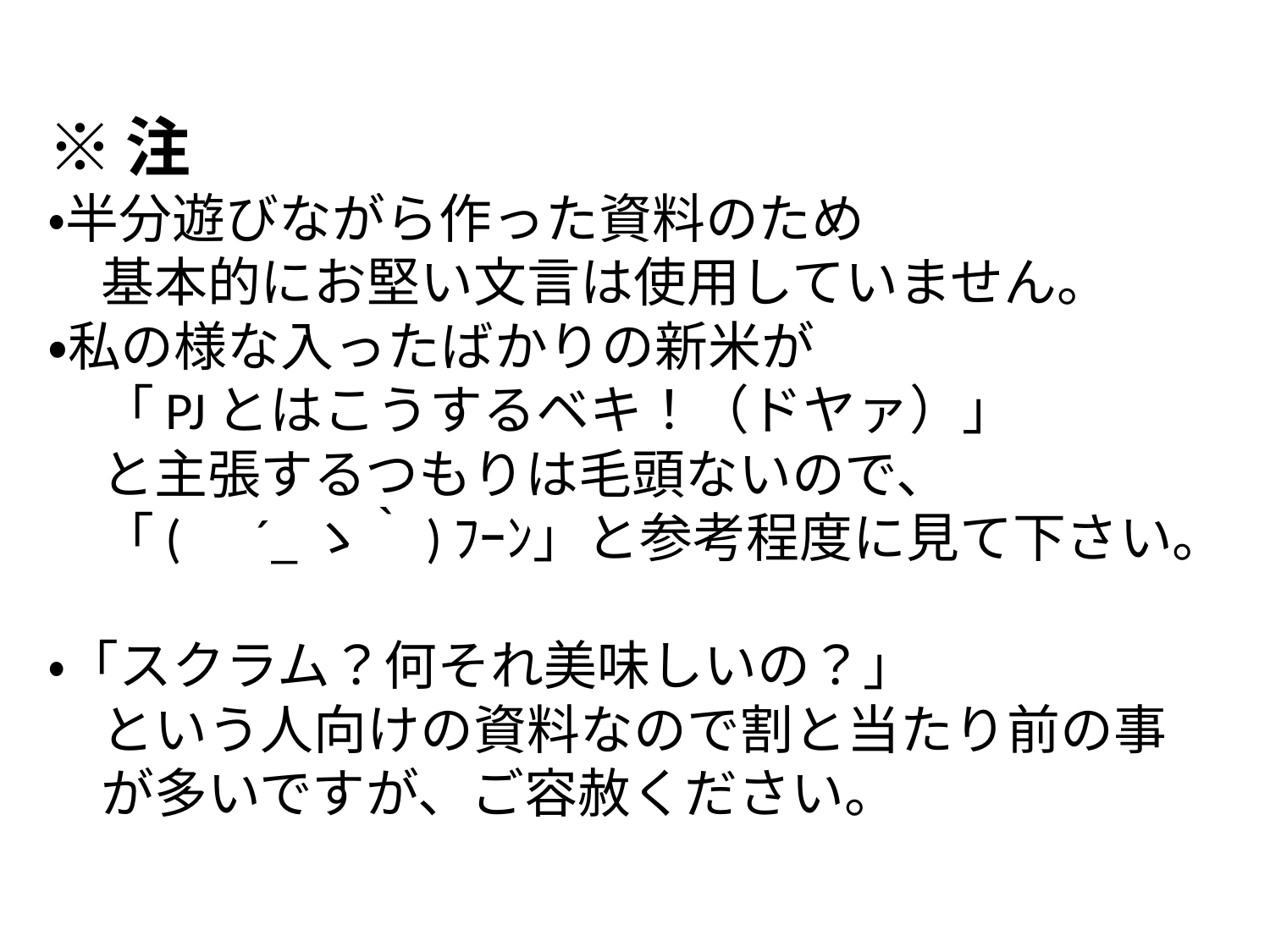

# ※注 ・半分遊びながら作った資料のため 　基本的にお堅い文言は使用していません。 ・私の様な入ったばかりの新米が 　「PJとはこうするベキ！（ドヤァ）」 　と主張するつもりは毛頭ないので、 　「(　´_ゝ｀)ﾌｰﾝ」と参考程度に見て下さい。 ・「スクラム？何それ美味しいの？」 　という人向けの資料なので割と当たり前の事 　が多いですが、ご容赦ください。